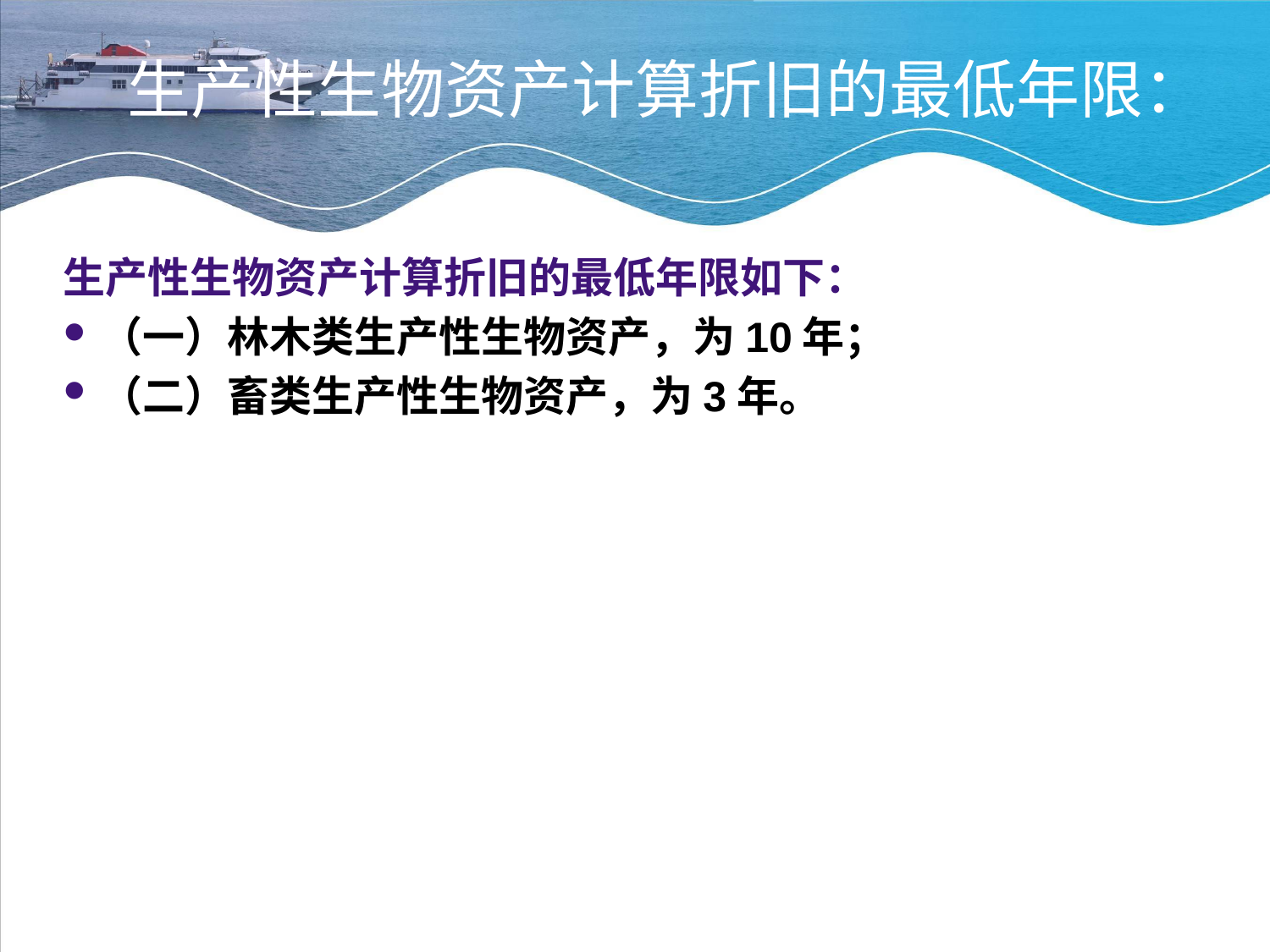

# 生产性生物资产计算折旧的最低年限：
生产性生物资产计算折旧的最低年限如下：
（一）林木类生产性生物资产，为10年；
（二）畜类生产性生物资产，为3年。